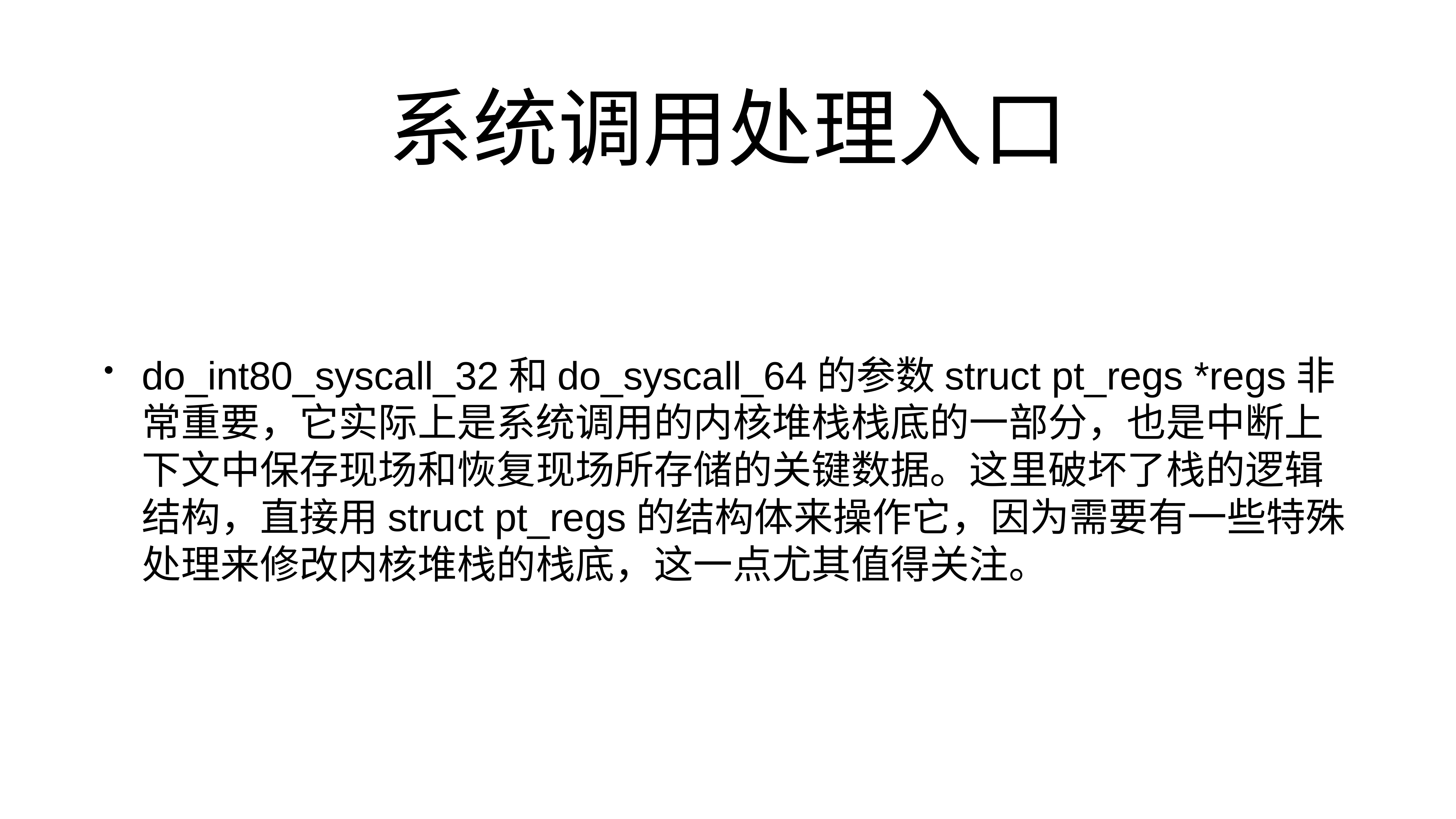

# 系统调用处理入口
do_int80_syscall_32和do_syscall_64的参数struct pt_regs *regs非常重要，它实际上是系统调用的内核堆栈栈底的一部分，也是中断上下文中保存现场和恢复现场所存储的关键数据。这里破坏了栈的逻辑结构，直接用struct pt_regs的结构体来操作它，因为需要有一些特殊处理来修改内核堆栈的栈底，这一点尤其值得关注。